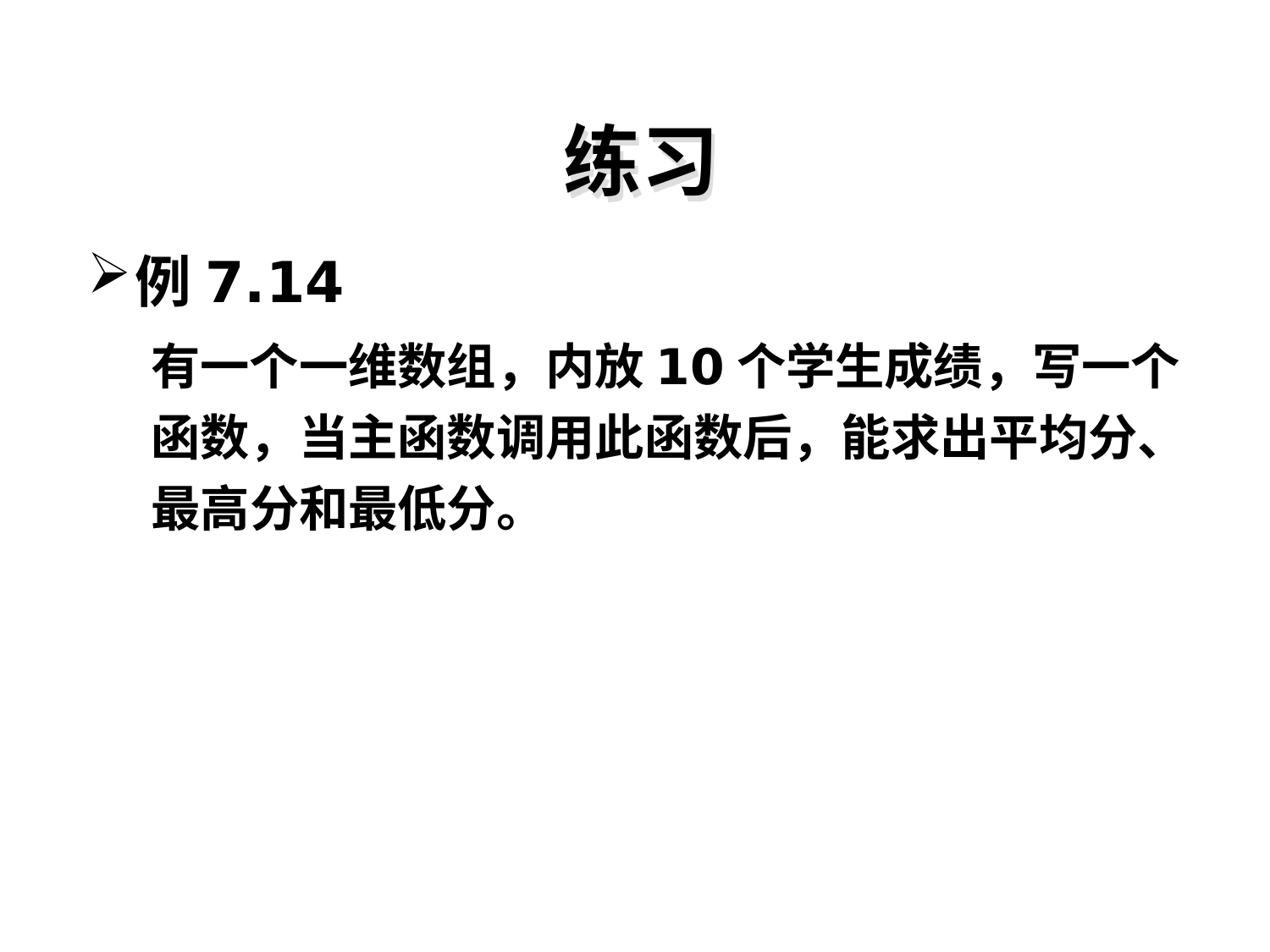

# 练习
例7.14
有一个一维数组，内放10个学生成绩，写一个函数，当主函数调用此函数后，能求出平均分、最高分和最低分。